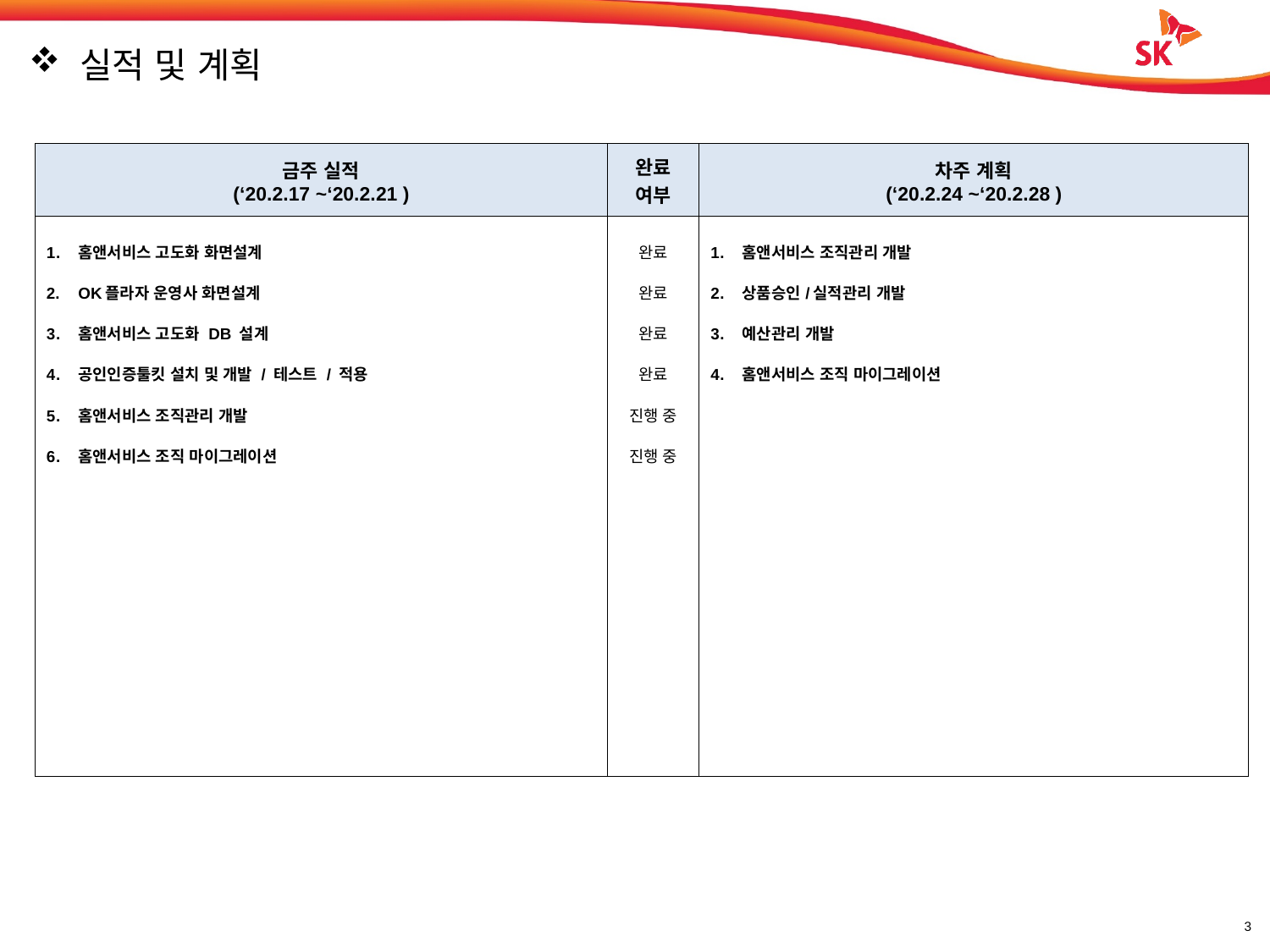

실적 및 계획
| 금주 실적 (‘20.2.17 ~‘20.2.21 ) | 완료 여부 | 차주 계획 (‘20.2.24 ~‘20.2.28 ) |
| --- | --- | --- |
| 홈앤서비스 고도화 화면설계 OK플라자 운영사 화면설계 홈앤서비스 고도화 DB 설계 공인인증툴킷 설치 및 개발 / 테스트 / 적용 홈앤서비스 조직관리 개발 홈앤서비스 조직 마이그레이션 | 완료 완료 완료 완료 진행 중 진행 중 | 홈앤서비스 조직관리 개발 상품승인/실적관리 개발 예산관리 개발 홈앤서비스 조직 마이그레이션 |